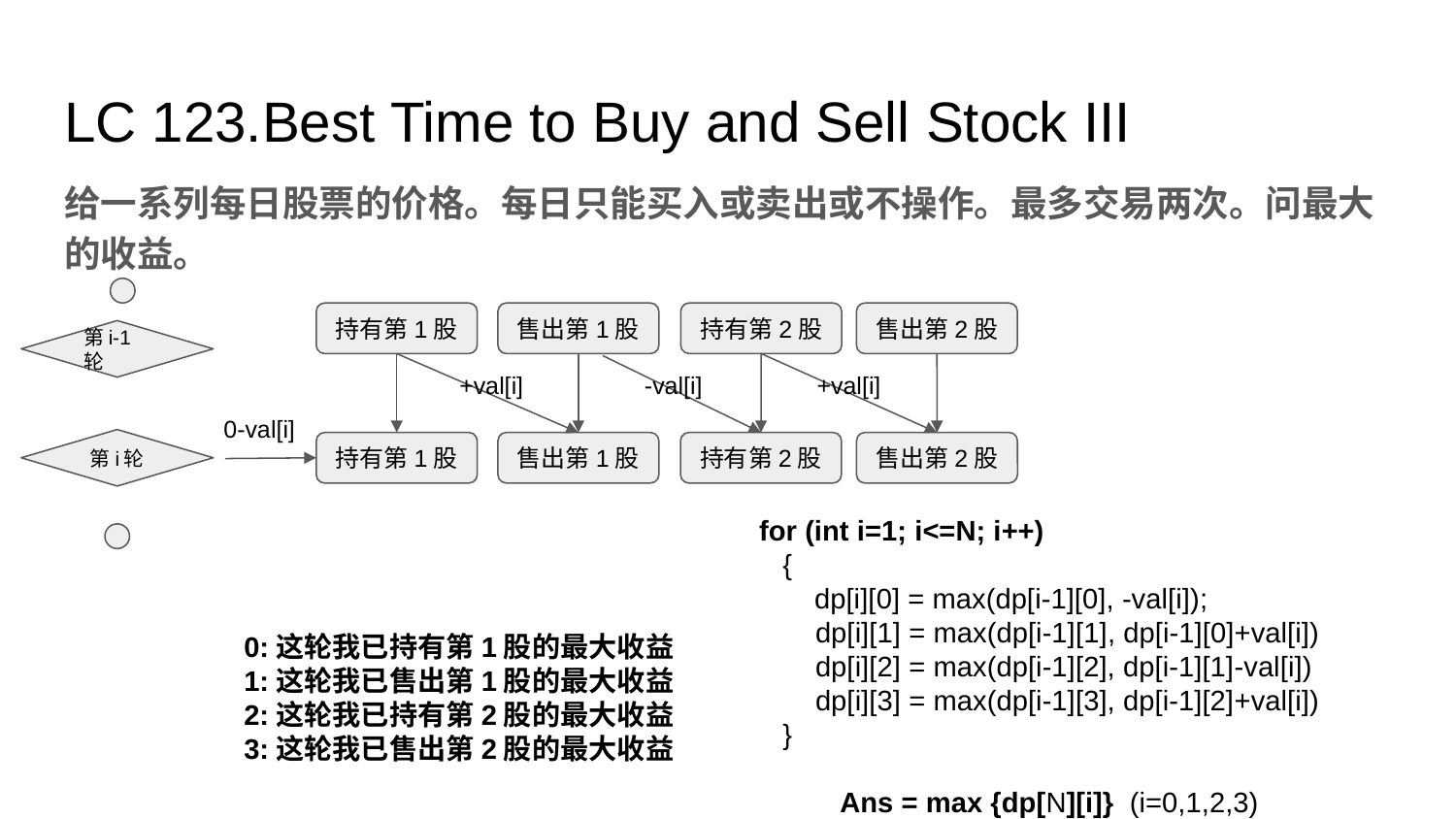

# LC 123.Best Time to Buy and Sell Stock III

给一系列每日股票的价格。每日只能买入或卖出或不操作。最多交易两次。问最大的收益。

持有第1股
售出第1股
持有第2股
售出第2股
第i-1轮
+val[i]
+val[i]
-val[i]
0-val[i]
第i轮
持有第1股
售出第1股
持有第2股
售出第2股

for (int i=1; i<=N; i++)
            {
                dp[i][0] = max(dp[i-1][0], -val[i]);
       dp[i][1] = max(dp[i-1][1], dp[i-1][0]+val[i])
       dp[i][2] = max(dp[i-1][2], dp[i-1][1]-val[i])
       dp[i][3] = max(dp[i-1][3], dp[i-1][2]+val[i])
            }

	 Ans = max {dp[N][i]}  (i=0,1,2,3)
0:这轮我已持有第1股的最大收益
1:这轮我已售出第1股的最大收益
2:这轮我已持有第2股的最大收益
3:这轮我已售出第2股的最大收益